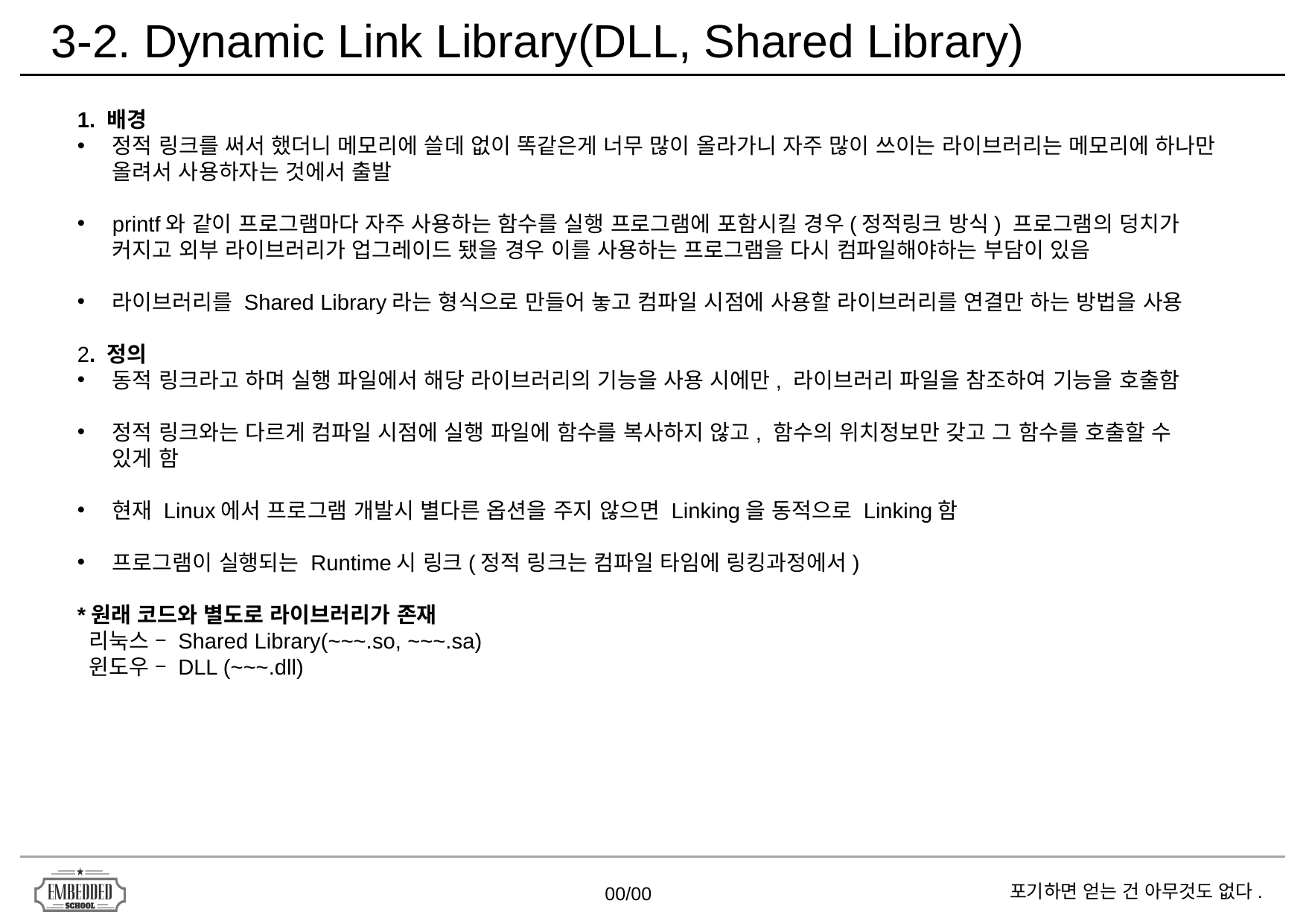

3-2. Dynamic Link Library(DLL, Shared Library)
1. 배경
정적 링크를 써서 했더니 메모리에 쓸데 없이 똑같은게 너무 많이 올라가니 자주 많이 쓰이는 라이브러리는 메모리에 하나만 올려서 사용하자는 것에서 출발

printf와 같이 프로그램마다 자주 사용하는 함수를 실행 프로그램에 포함시킬 경우(정적링크 방식) 프로그램의 덩치가 커지고 외부 라이브러리가 업그레이드 됐을 경우 이를 사용하는 프로그램을 다시 컴파일해야하는 부담이 있음

라이브러리를 Shared Library라는 형식으로 만들어 놓고 컴파일 시점에 사용할 라이브러리를 연결만 하는 방법을 사용

2. 정의
동적 링크라고 하며 실행 파일에서 해당 라이브러리의 기능을 사용 시에만, 라이브러리 파일을 참조하여 기능을 호출함

정적 링크와는 다르게 컴파일 시점에 실행 파일에 함수를 복사하지 않고, 함수의 위치정보만 갖고 그 함수를 호출할 수 있게 함

현재 Linux에서 프로그램 개발시 별다른 옵션을 주지 않으면 Linking을 동적으로 Linking함

프로그램이 실행되는 Runtime시 링크(정적 링크는 컴파일 타임에 링킹과정에서)

*원래 코드와 별도로 라이브러리가 존재
 리눅스 – Shared Library(~~~.so, ~~~.sa)
 윈도우 – DLL (~~~.dll)
00/00